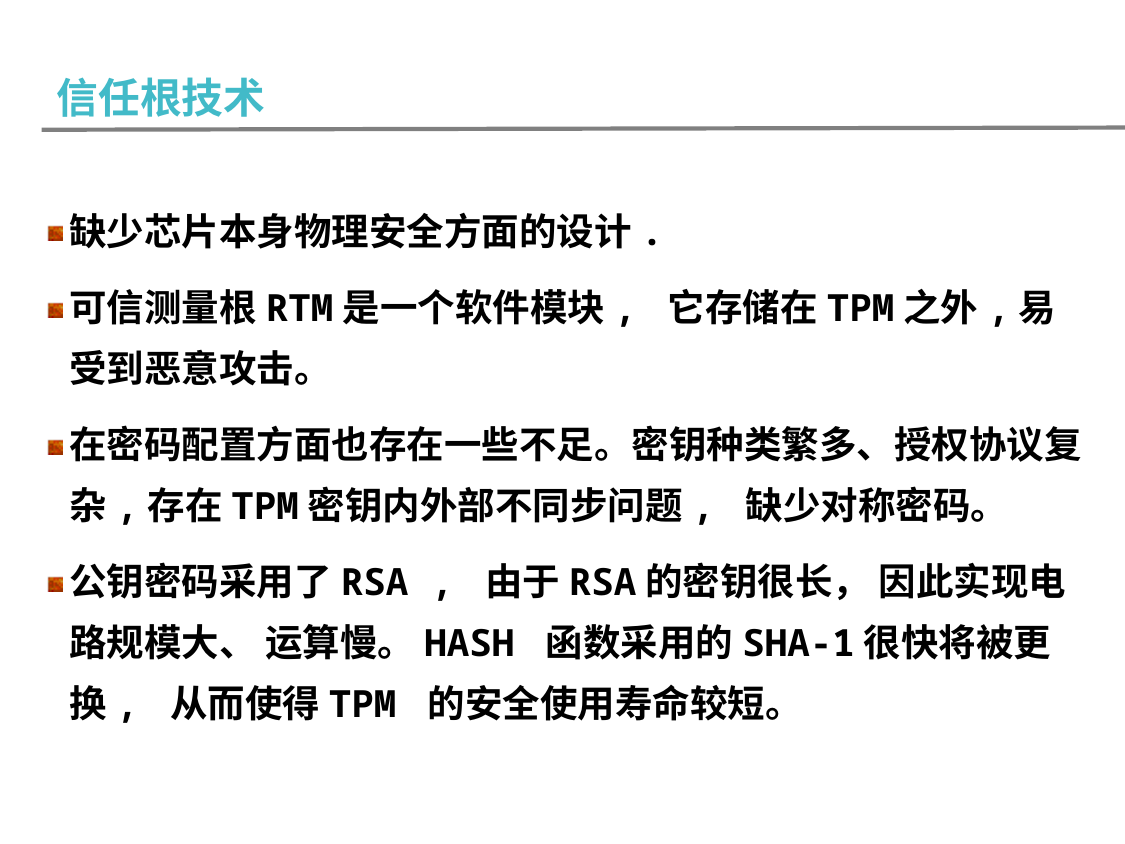

信任根技术

缺少芯片本身物理安全方面的设计.
可信测量根RTM是一个软件模块, 它存储在TPM之外,易受到恶意攻击。
在密码配置方面也存在一些不足。密钥种类繁多、授权协议复杂,存在TPM密钥内外部不同步问题, 缺少对称密码。
公钥密码采用了RSA , 由于RSA的密钥很长， 因此实现电路规模大、 运算慢。HASH 函数采用的SHA-1很快将被更换, 从而使得TPM 的安全使用寿命较短。